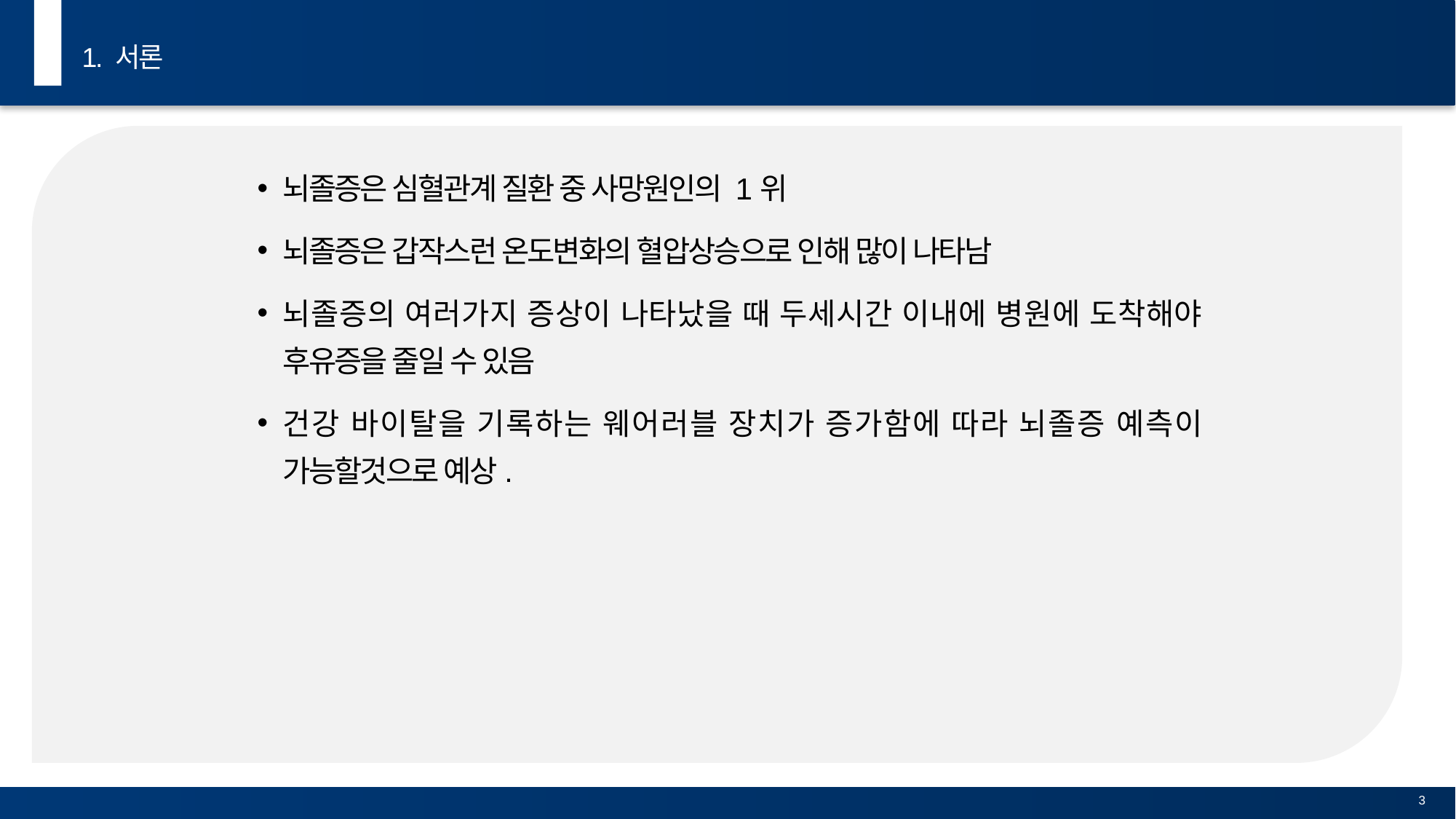

1. 서론

뇌졸증은 심혈관계 질환 중 사망원인의 1위
뇌졸증은 갑작스런 온도변화의 혈압상승으로 인해 많이 나타남
뇌졸증의 여러가지 증상이 나타났을 때 두세시간 이내에 병원에 도착해야 후유증을 줄일 수 있음
건강 바이탈을 기록하는 웨어러블 장치가 증가함에 따라 뇌졸증 예측이 가능할것으로 예상.

회귀트리
선형 회귀